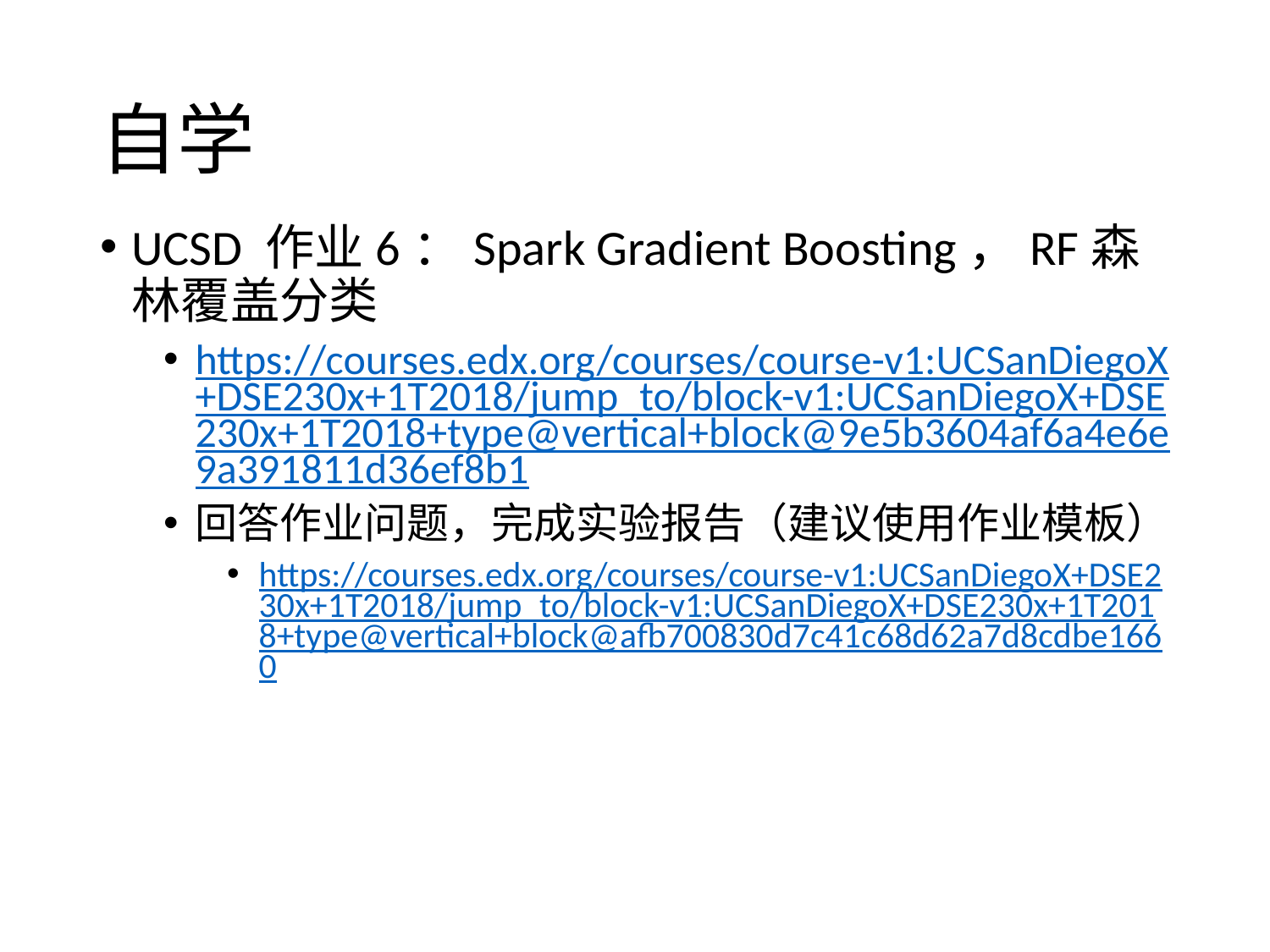

# 自学
UCSD 作业6：Spark Gradient Boosting，RF森林覆盖分类
https://courses.edx.org/courses/course-v1:UCSanDiegoX+DSE230x+1T2018/jump_to/block-v1:UCSanDiegoX+DSE230x+1T2018+type@vertical+block@9e5b3604af6a4e6e9a391811d36ef8b1
回答作业问题，完成实验报告（建议使用作业模板）
https://courses.edx.org/courses/course-v1:UCSanDiegoX+DSE230x+1T2018/jump_to/block-v1:UCSanDiegoX+DSE230x+1T2018+type@vertical+block@afb700830d7c41c68d62a7d8cdbe1660